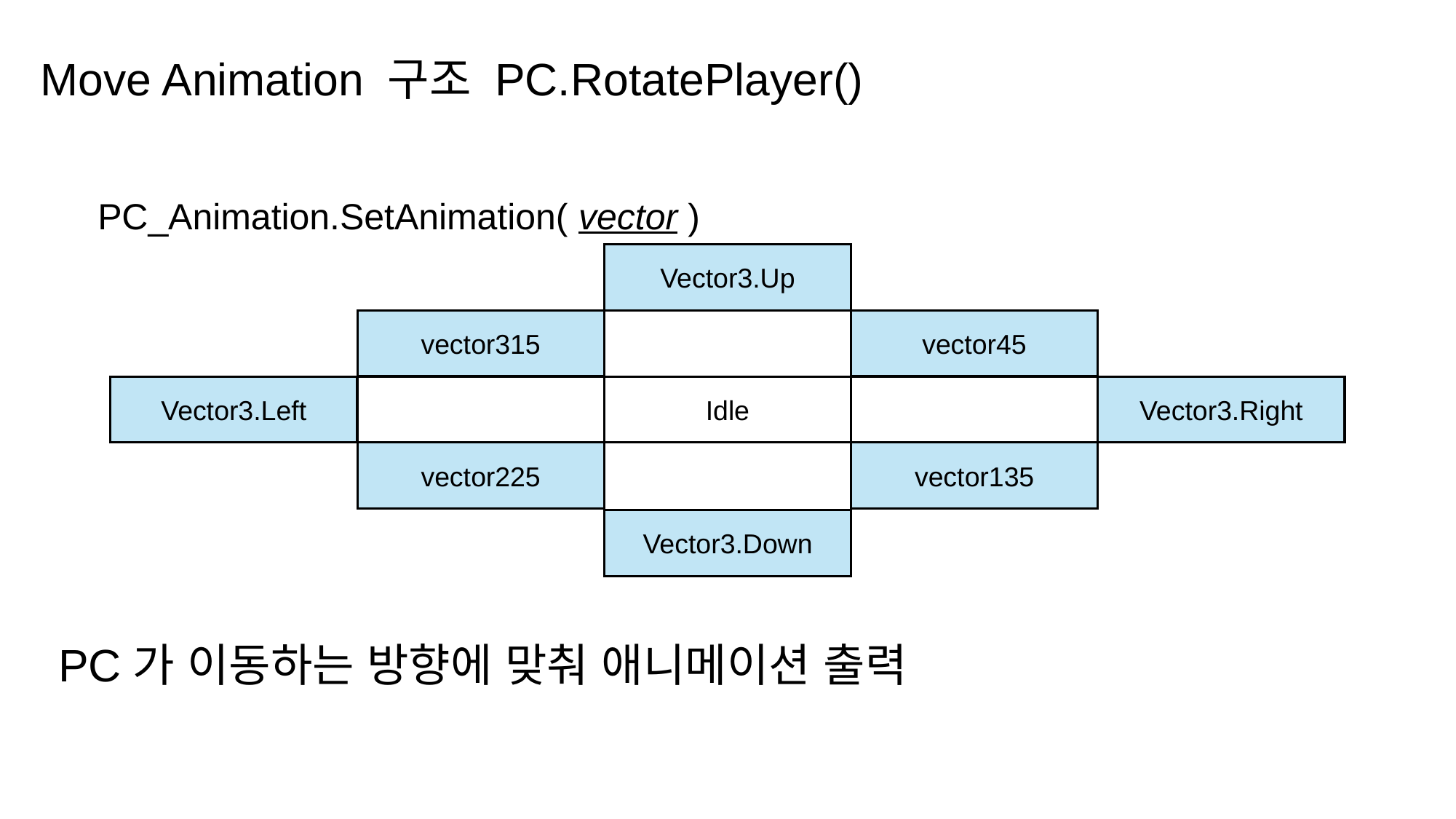

Move Animation 구조 PC.RotatePlayer()
PC_Animation.SetAnimation( vector )
Vector3.Up
vector315
vector45
Vector3.Left
Idle
Vector3.Right
vector225
vector135
Vector3.Down
PC가 이동하는 방향에 맞춰 애니메이션 출력